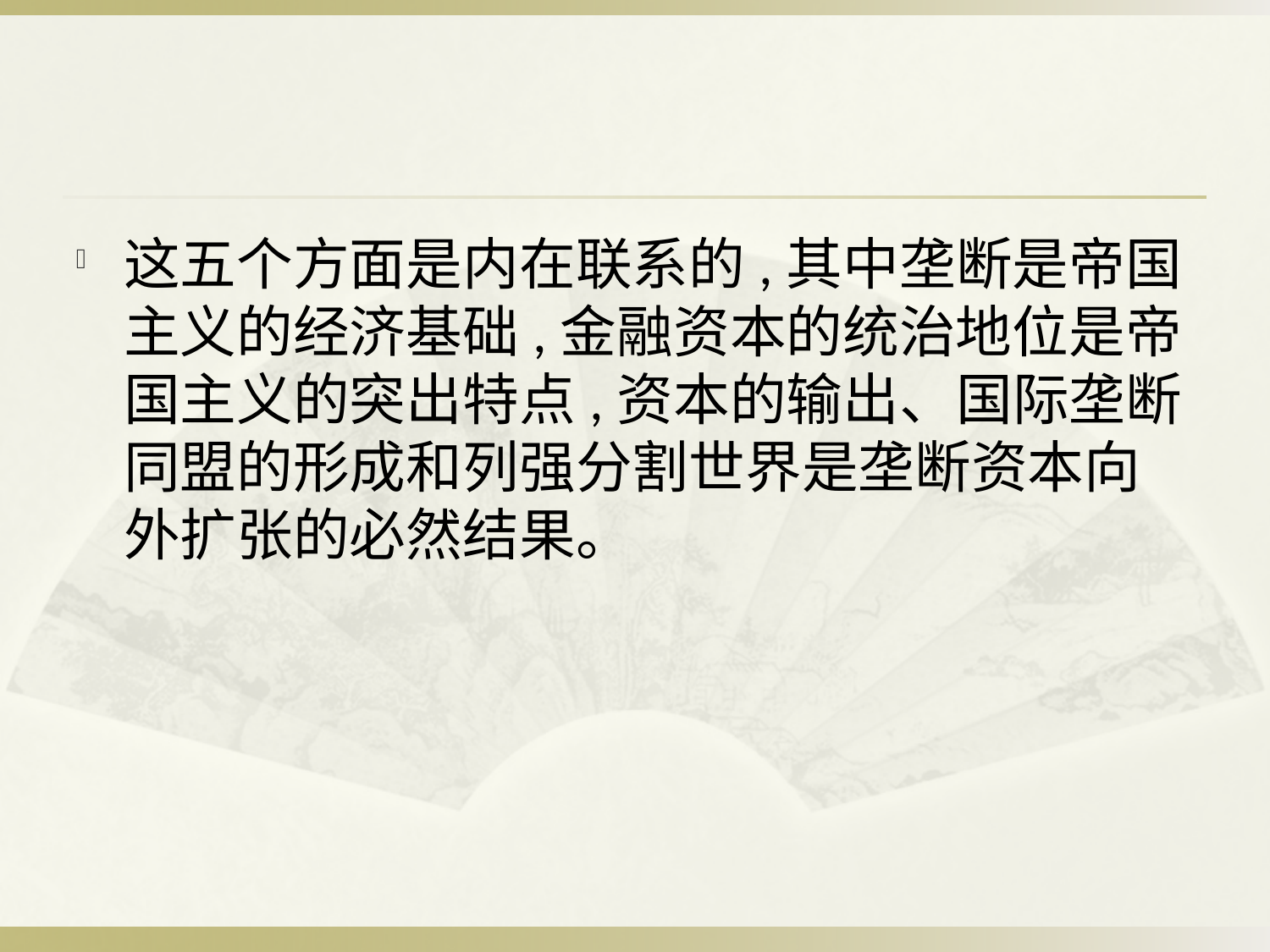

#
这五个方面是内在联系的,其中垄断是帝国主义的经济基础,金融资本的统治地位是帝国主义的突出特点,资本的输出、国际垄断同盟的形成和列强分割世界是垄断资本向外扩张的必然结果。